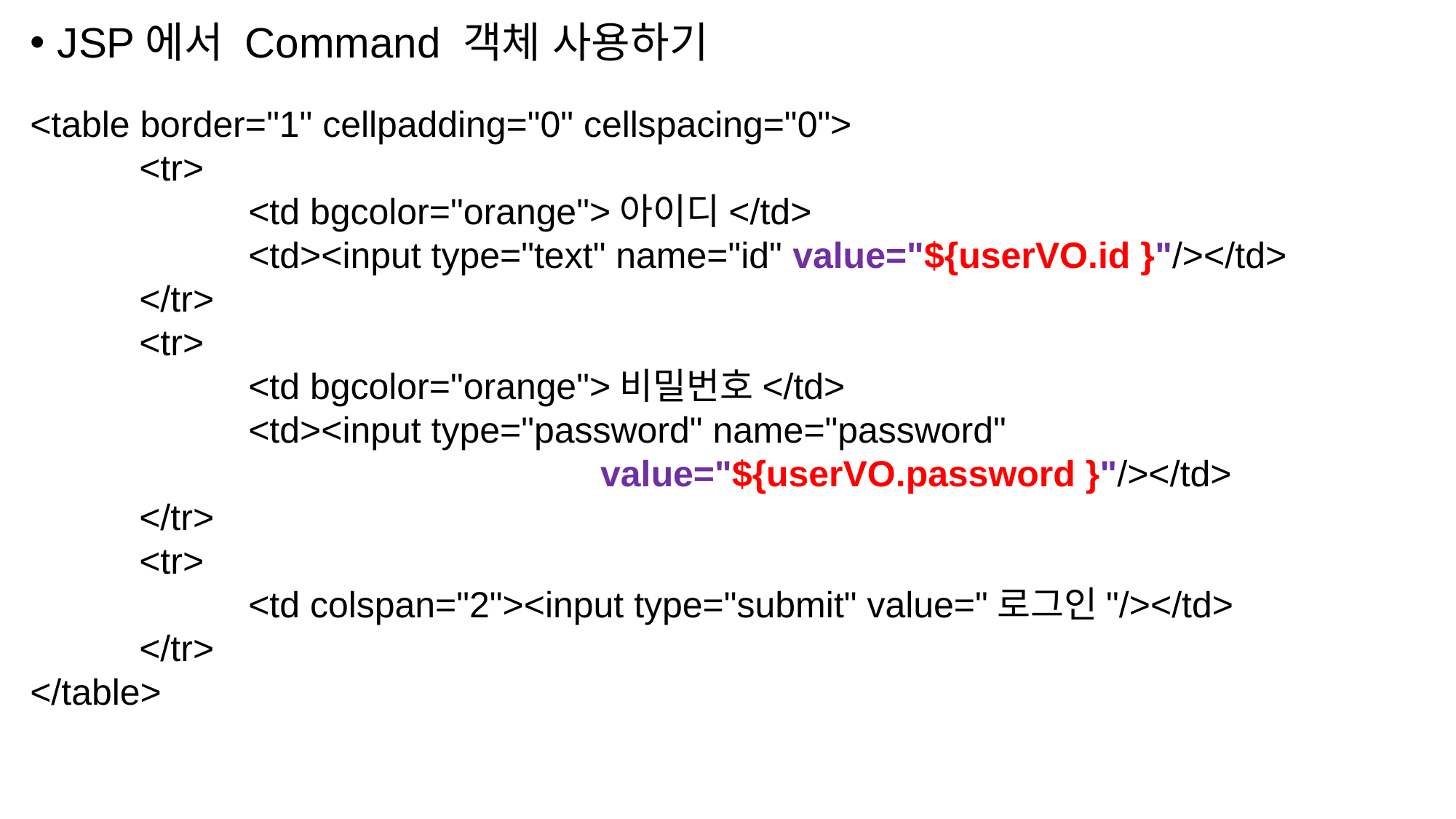

JSP에서 Command 객체 사용하기
<table border="1" cellpadding="0" cellspacing="0">
    	<tr>
        		<td bgcolor="orange">아이디</td>
        		<td><input type="text" name="id" value="${userVO.id }"/></td>
    	</tr>
    	<tr>
        		<td bgcolor="orange">비밀번호</td>
        		<td><input type="password" name="password"
                                                        value="${userVO.password }"/></td>
    	</tr>
    	<tr>
        		<td colspan="2"><input type="submit" value="로그인"/></td>
    	</tr>
</table>